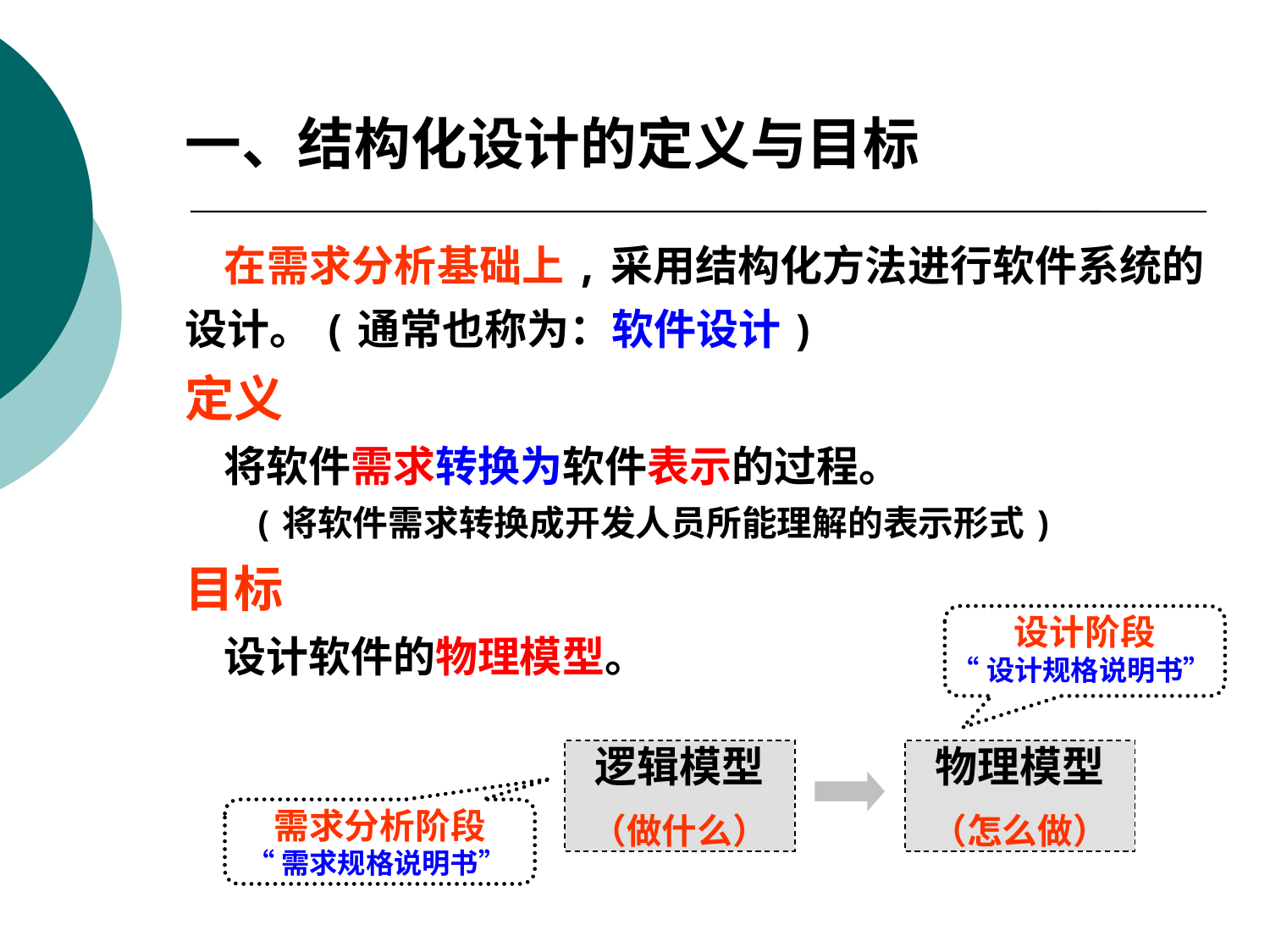

一、结构化设计的定义与目标
   在需求分析基础上,采用结构化方法进行软件系统的设计。(通常也称为：软件设计)
定义
   将软件需求转换为软件表示的过程。
    (将软件需求转换成开发人员所能理解的表示形式)
目标
   设计软件的物理模型。
设计阶段
“设计规格说明书”
物理模型
（怎么做）

逻辑模型
（做什么）
需求分析阶段
“需求规格说明书”